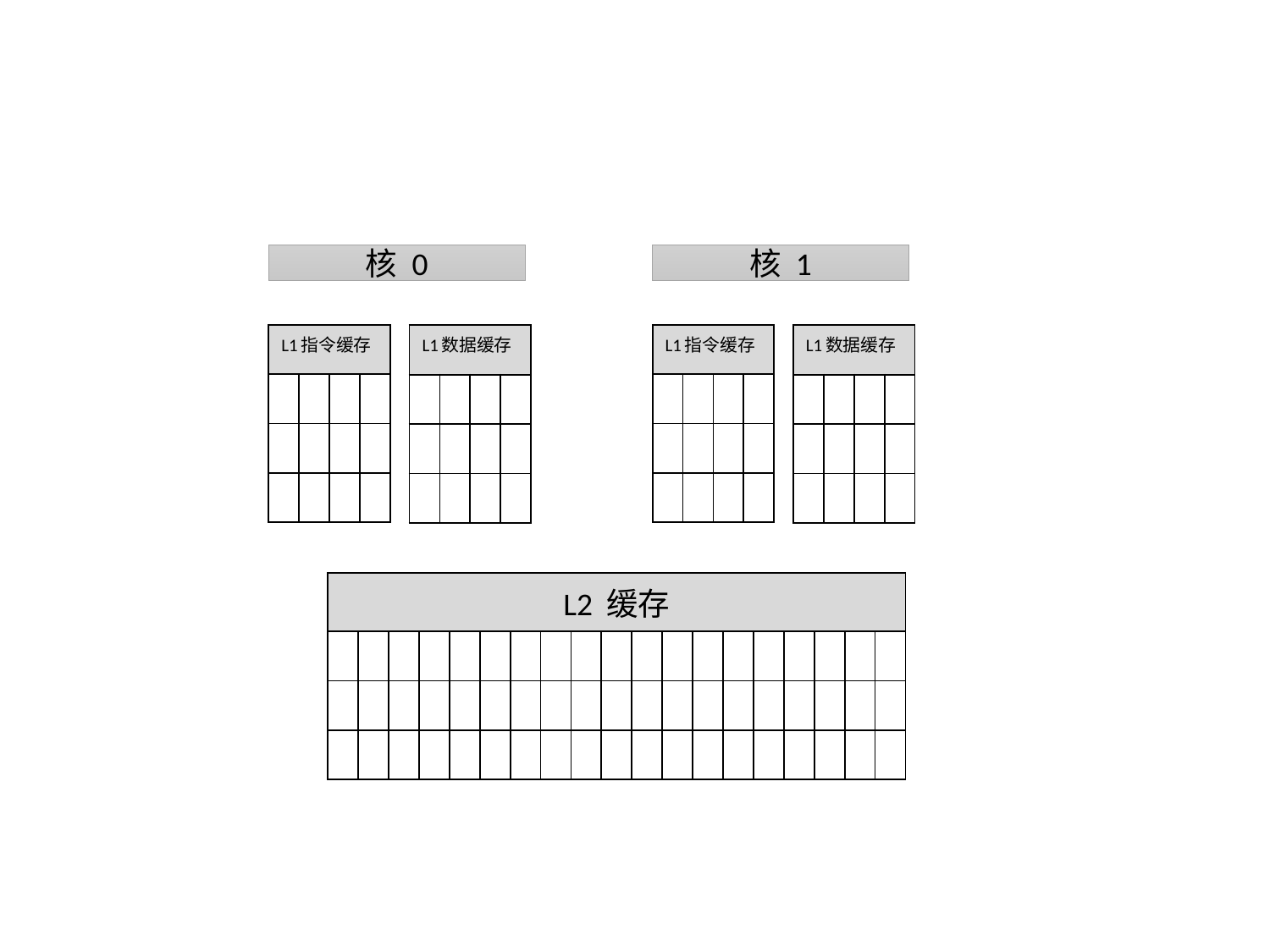

核 0
核 1
| L1指令缓存 |  |  |  |
| --- | --- | --- | --- |
|  |  |  |  |
|  |  |  |  |
|  |  |  |  |
| L1指令缓存 |  |  |  |
| --- | --- | --- | --- |
|  |  |  |  |
|  |  |  |  |
|  |  |  |  |
| L1数据缓存 |  |  |  |
| --- | --- | --- | --- |
|  |  |  |  |
|  |  |  |  |
|  |  |  |  |
| L1数据缓存 |  |  |  |
| --- | --- | --- | --- |
|  |  |  |  |
|  |  |  |  |
|  |  |  |  |
| L2 缓存 |  |  |  |  |  |  |  |  |  |  |  |  |  |  |  |  |  |  |
| --- | --- | --- | --- | --- | --- | --- | --- | --- | --- | --- | --- | --- | --- | --- | --- | --- | --- | --- |
|  |  |  |  |  |  |  |  |  |  |  |  |  |  |  |  |  |  |  |
|  |  |  |  |  |  |  |  |  |  |  |  |  |  |  |  |  |  |  |
|  |  |  |  |  |  |  |  |  |  |  |  |  |  |  |  |  |  |  |